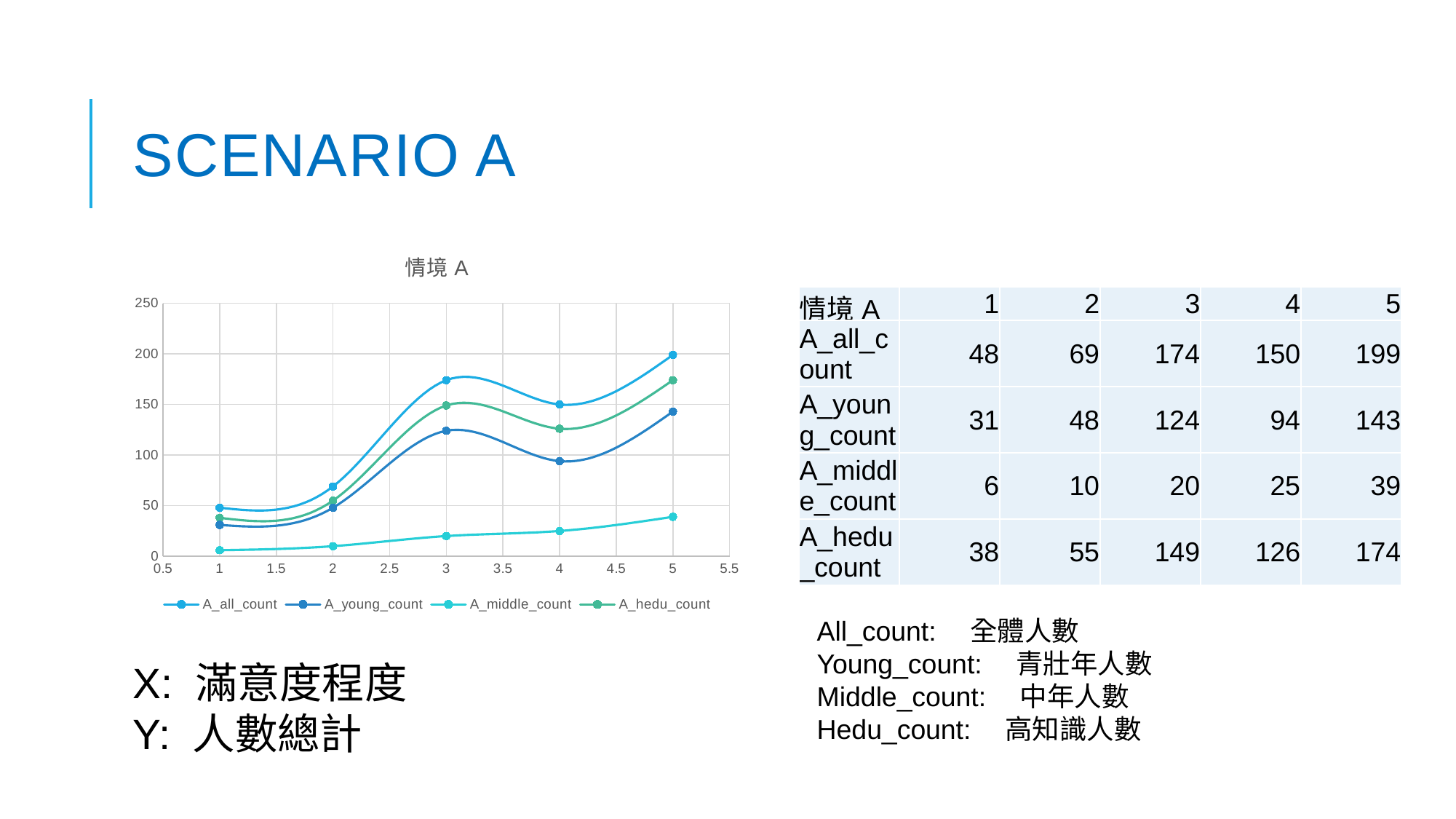

# Scenario A

### Chart: 情境A

| Category | A_all_count | A_young_count | A_middle_count | A_hedu_count |
|---|---|---|---|---|
| 情境A | 1 | 2 | 3 | 4 | 5 |
| --- | --- | --- | --- | --- | --- |
| A\_all\_count | 48 | 69 | 174 | 150 | 199 |
| A\_young\_count | 31 | 48 | 124 | 94 | 143 |
| A\_middle\_count | 6 | 10 | 20 | 25 | 39 |
| A\_hedu\_count | 38 | 55 | 149 | 126 | 174 |
All_count:　全體人數
Young_count:　青壯年人數
Middle_count:　中年人數
Hedu_count:　高知識人數
X: 滿意度程度
Y: 人數總計